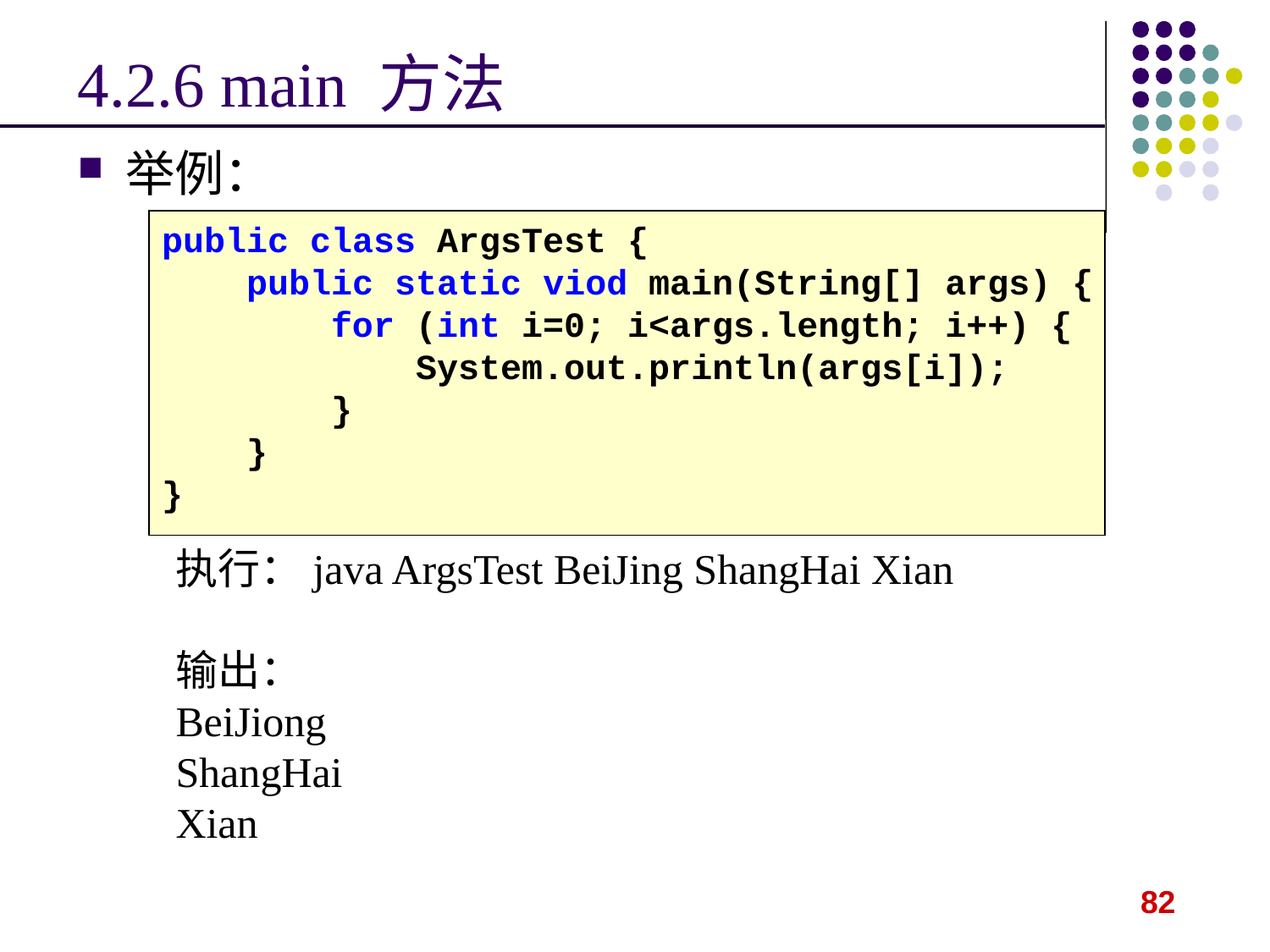

举例：

4.2.6 main 方法
public class ArgsTest {
    public static viod main(String[] args) {
        for (int i=0; i<args.length; i++) {
            System.out.println(args[i]);
        }
    }
}
执行：java ArgsTest BeiJing ShangHai Xian

输出：
BeiJiong
ShangHai
Xian